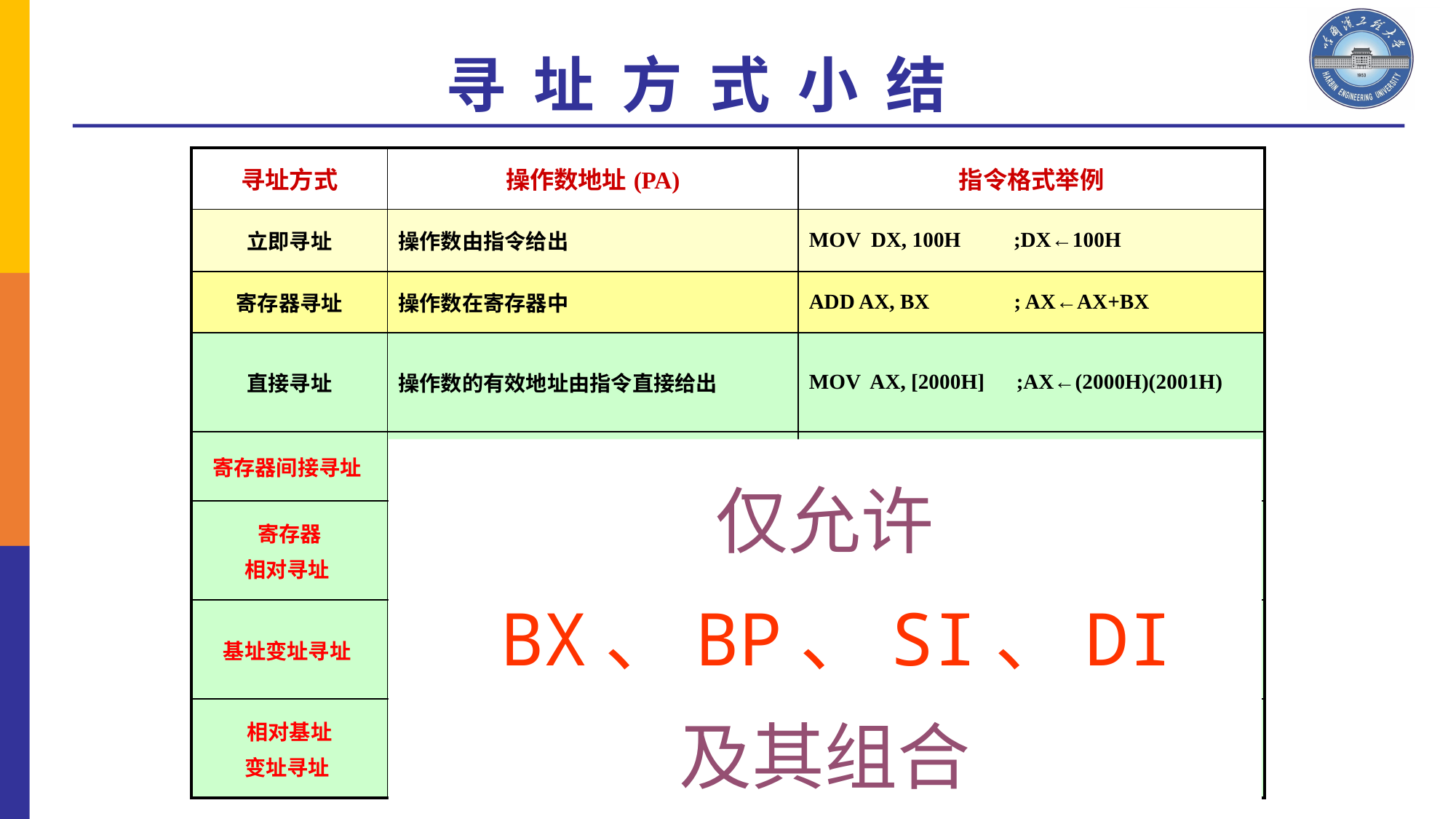

寻  址  方  式  小  结
| 寻址方式 | 操作数地址(PA) | 指令格式举例 |
| --- | --- | --- |
| 立即寻址 | 操作数由指令给出 | MOV DX, 100H ;DX←100H |
| 寄存器寻址 | 操作数在寄存器中 | ADD AX, BX ; AX←AX+BX |
| 直接寻址 | 操作数的有效地址由指令直接给出 | MOV AX, [2000H] ;AX←(2000H)(2001H) |
| 寄存器间接寻址 | PA=DS×16+BX或SI或DI PA=SS ×16+BP | MOV AX, [BX] ; (AX)←((DS)×16+(BX)) |
| 寄存器 相对寻址 | PA=DS×16+BX或SI或DI+位移量 PA=SS×16+BP+位移量 | MOV AL, MESS[SI]; AL←(DS×16+SI+OFFSET MESS) |
| 基址变址寻址 | PA=DS×16+BX+SI或DI PA=SS ×16+BP +SI或DI | MOV AX, [BX+DI] ;AX←(DS×16+BX+DI) |
| 相对基址 变址寻址 | PA=DS×16+BX+SI或DI+位移量 PA=SS×16+BP +SI或DI+位移量 | MOV AX, BUFF(BX+DI); AX←(DS×16+BX+DI+OFFSET BUFF) |
仅允许
 BX、BP、SI、DI
及其组合